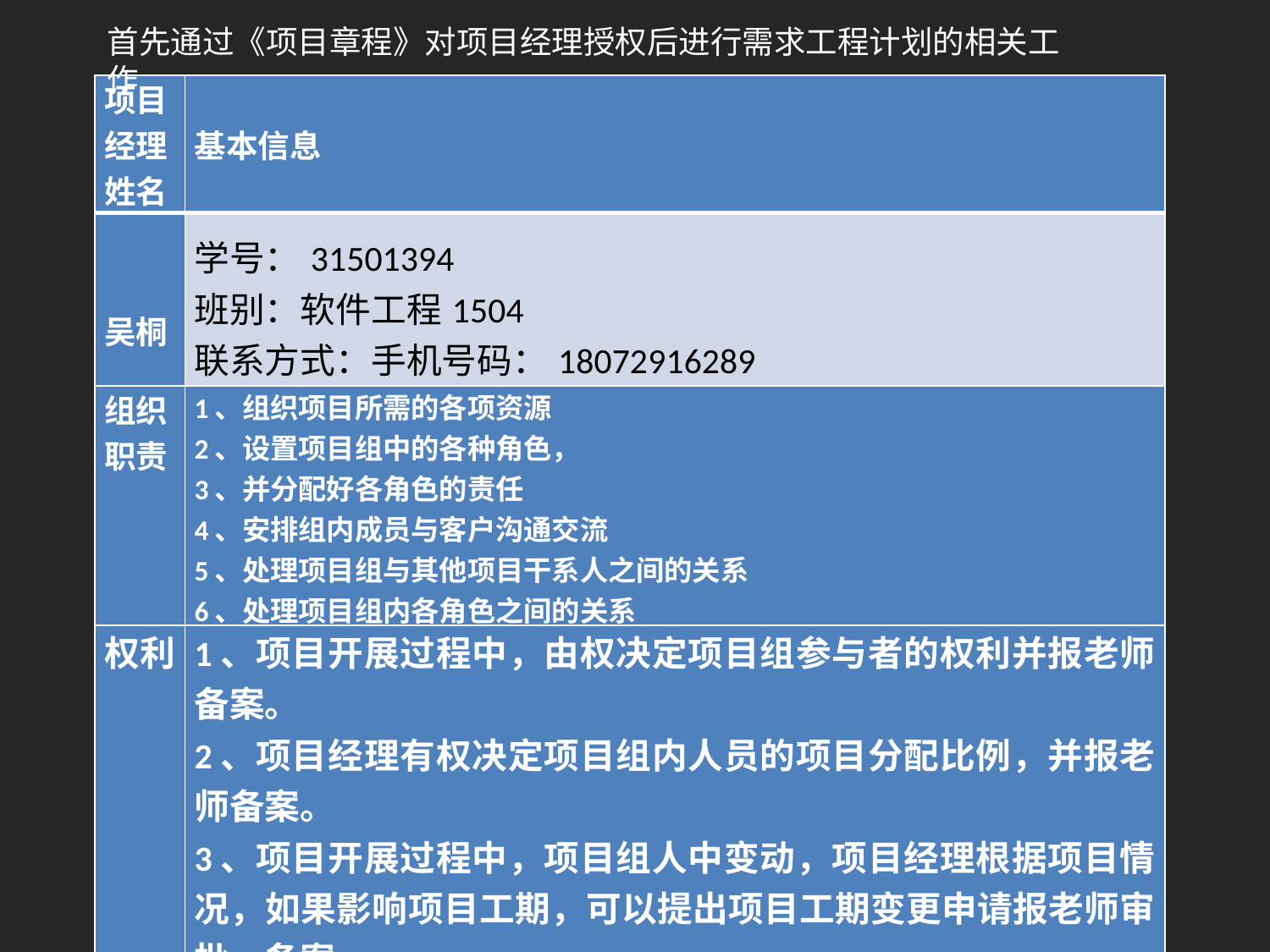

首先通过《项目章程》对项目经理授权后进行需求工程计划的相关工作
| 项目经理姓名 | 基本信息 |
| --- | --- |
| 吴桐 | 学号：31501394 班别：软件工程1504 联系方式：手机号码：18072916289 邮箱：31501394@stu.zucc.edu.cn |
| 组织 职责 | 1、组织项目所需的各项资源 2、设置项目组中的各种角色， 3、并分配好各角色的责任 4、安排组内成员与客户沟通交流 5、处理项目组与其他项目干系人之间的关系 6、处理项目组内各角色之间的关系 7、处理项目组内各成员之间的关系 |
| --- | --- |

| 权利 | 1、项目开展过程中，由权决定项目组参与者的权利并报老师备案。 2、项目经理有权决定项目组内人员的项目分配比例，并报老师备案。 3、项目开展过程中，项目组人中变动，项目经理根据项目情况，如果影响项目工期，可以提出项目工期变更申请报老师审批，备案。 |
| --- | --- |